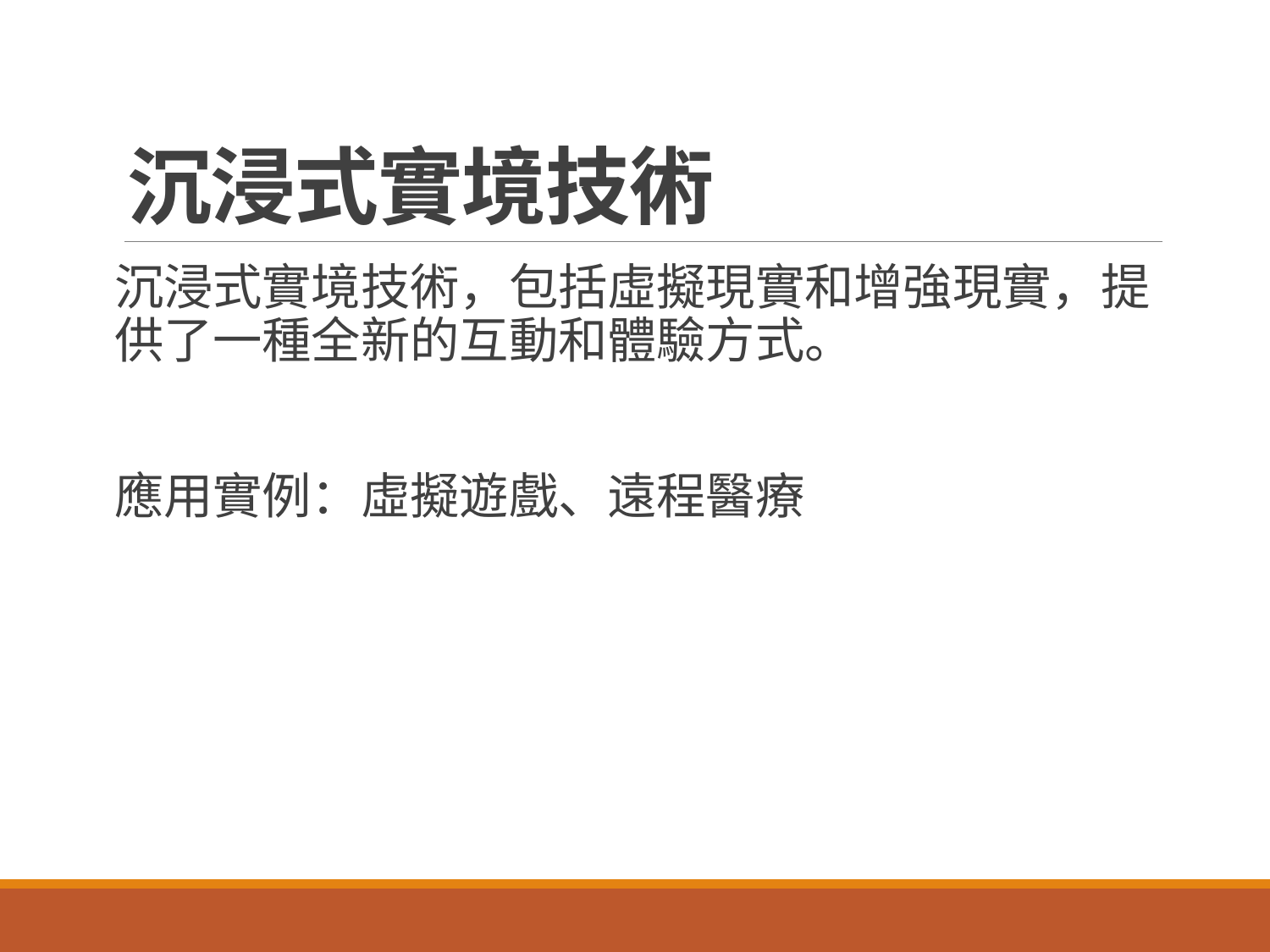

# 沉浸式實境技術
沉浸式實境技術，包括虛擬現實和增強現實，提供了一種全新的互動和體驗方式。

應用實例：虛擬遊戲、遠程醫療